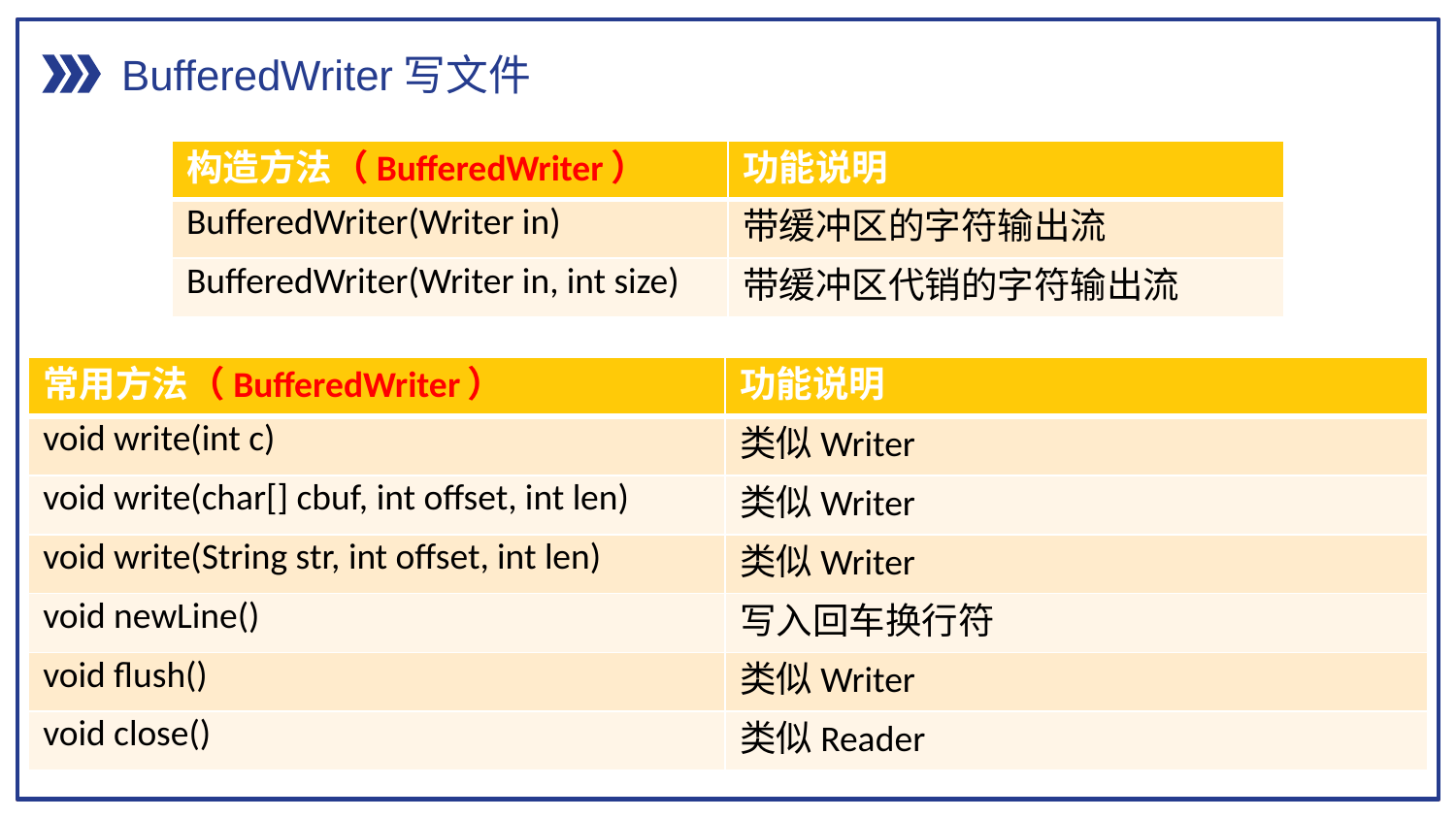

BufferedWriter写文件

| 构造方法（BufferedWriter） | 功能说明 |
| --- | --- |
| BufferedWriter(Writer in) | 带缓冲区的字符输出流 |
| BufferedWriter(Writer in, int size) | 带缓冲区代销的字符输出流 |
| 常用方法（BufferedWriter） | 功能说明 |
| --- | --- |
| void write(int c) | 类似Writer |
| void write(char[] cbuf, int offset, int len) | 类似Writer |
| void write(String str, int offset, int len) | 类似Writer |
| void newLine() | 写入回车换行符 |
| void flush() | 类似Writer |
| void close() | 类似Reader |